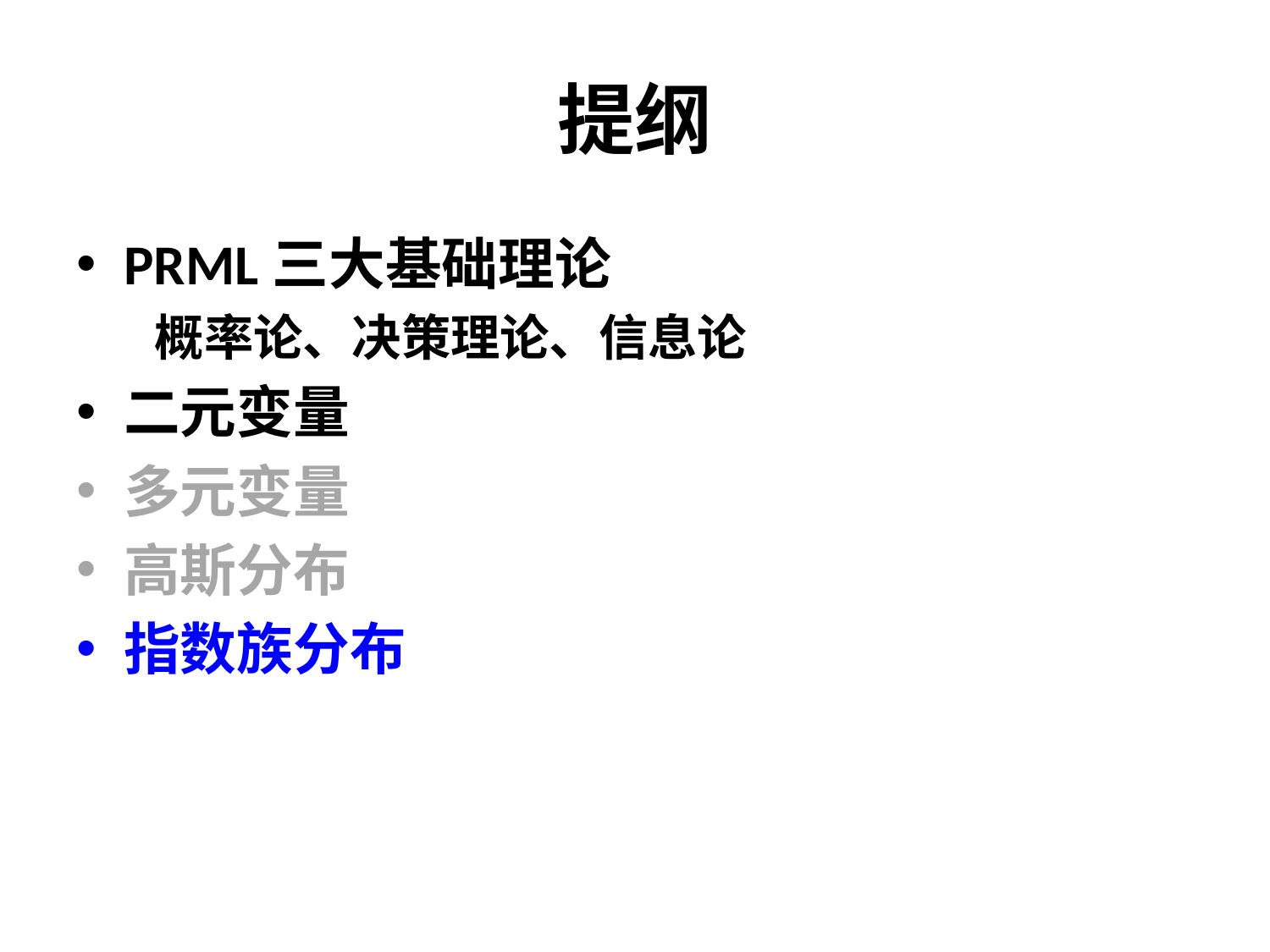

# 提纲
PRML三大基础理论
 概率论、决策理论、信息论
二元变量
多元变量
高斯分布
指数族分布
66